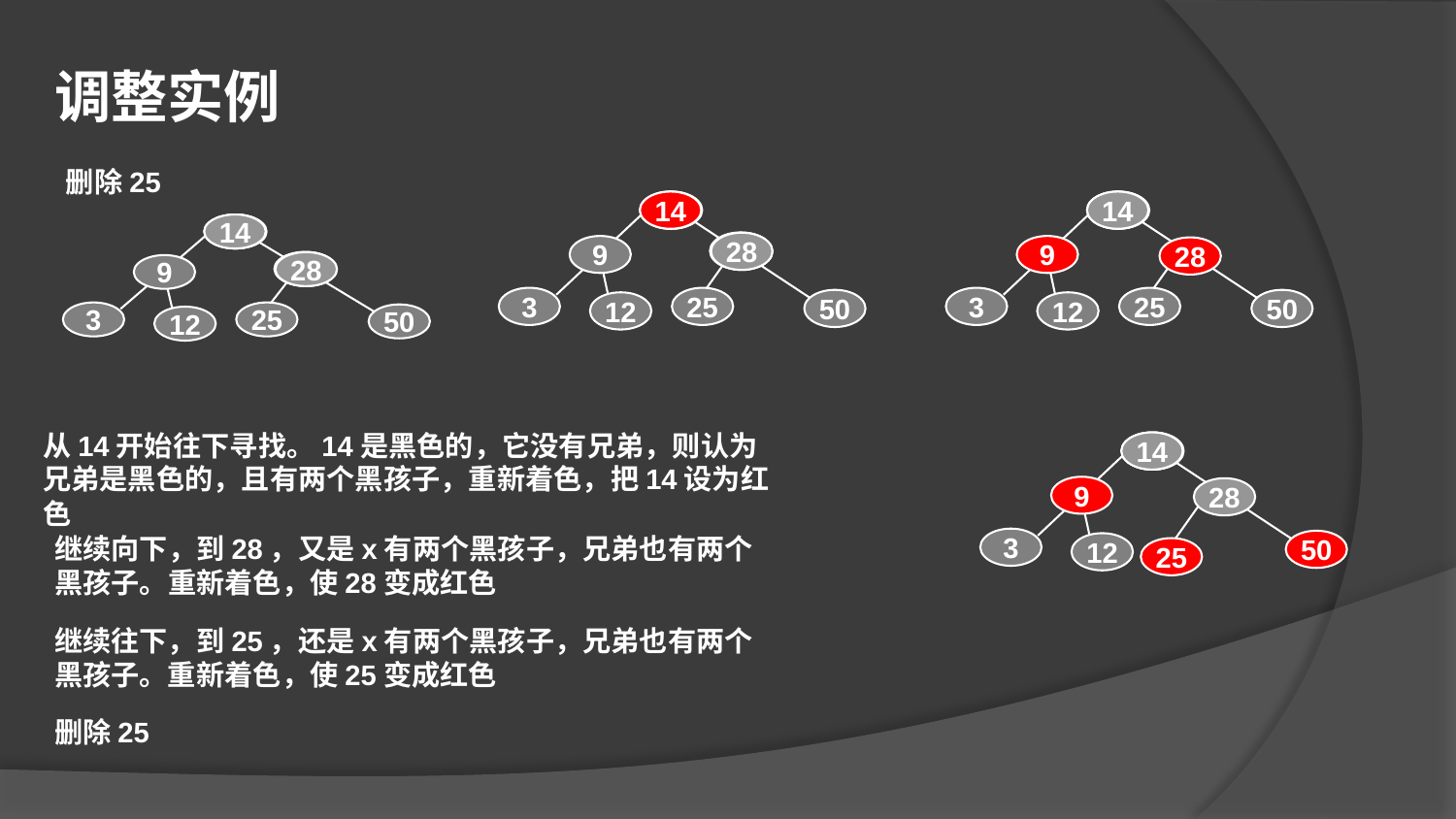

调整实例
删除25
14
14
14

28
28
28
9

3
25
50
12
14
14
14

9
28

3
25
50
12
14
14
14

28
28
28
9

3
25
50
12
从14开始往下寻找。14是黑色的，它没有兄弟，则认为兄弟是黑色的，且有两个黑孩子，重新着色，把14设为红色
14
14
14

9
28

3
50
12

25
继续向下，到28，又是x有两个黑孩子，兄弟也有两个黑孩子。重新着色，使28变成红色
继续往下，到25，还是x有两个黑孩子，兄弟也有两个黑孩子。重新着色，使25变成红色
删除25